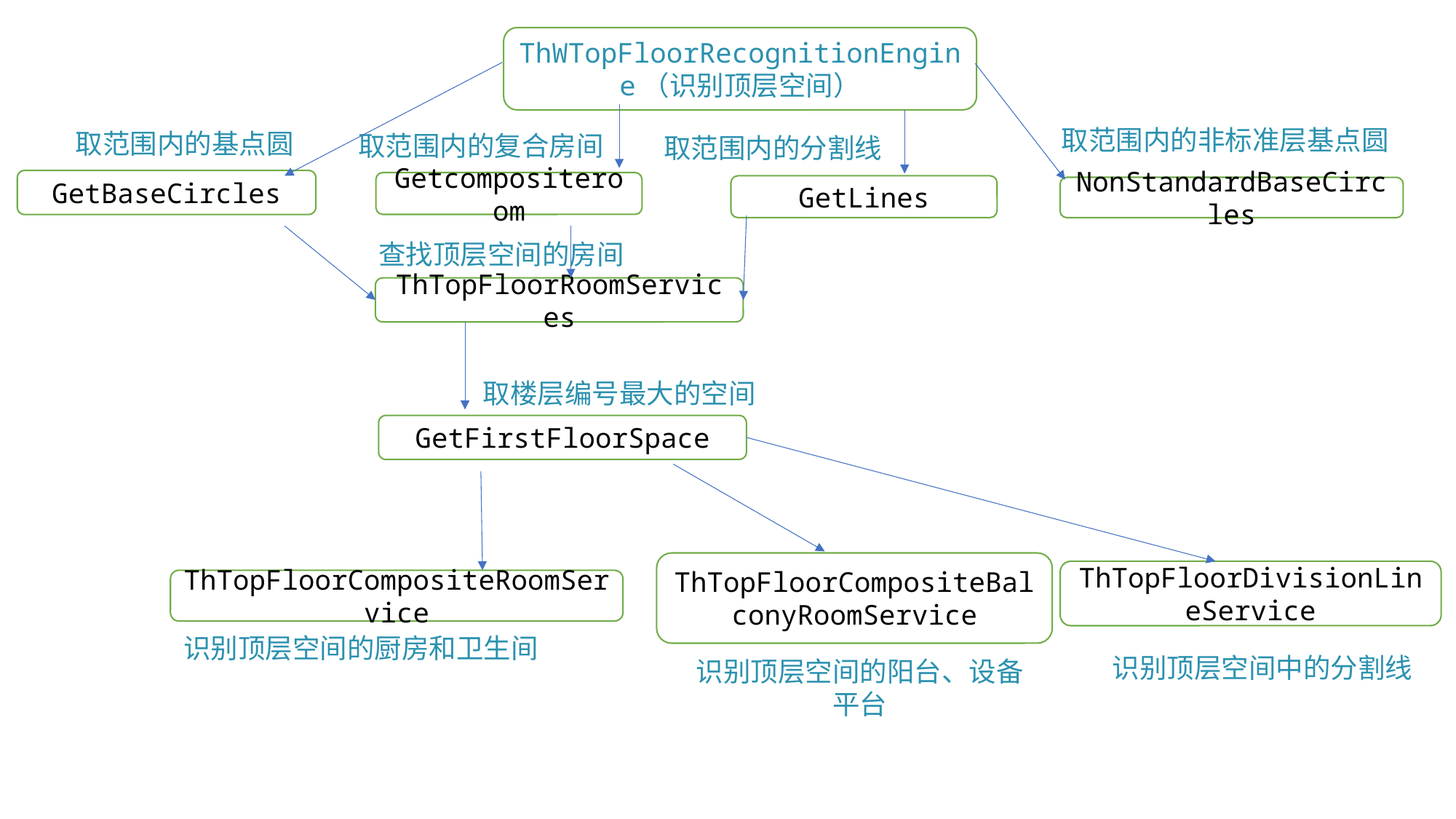

ThWTopFloorRecognitionEngine（识别顶层空间）
取范围内的非标准层基点圆
取范围内的基点圆
取范围内的复合房间
取范围内的分割线
GetBaseCircles
Getcompositeroom
GetLines
NonStandardBaseCircles
查找顶层空间的房间
ThTopFloorRoomServices
取楼层编号最大的空间
GetFirstFloorSpace
ThTopFloorCompositeBalconyRoomService
ThTopFloorDivisionLineService
ThTopFloorCompositeRoomService
识别顶层空间的厨房和卫生间
识别顶层空间中的分割线
识别顶层空间的阳台、设备平台